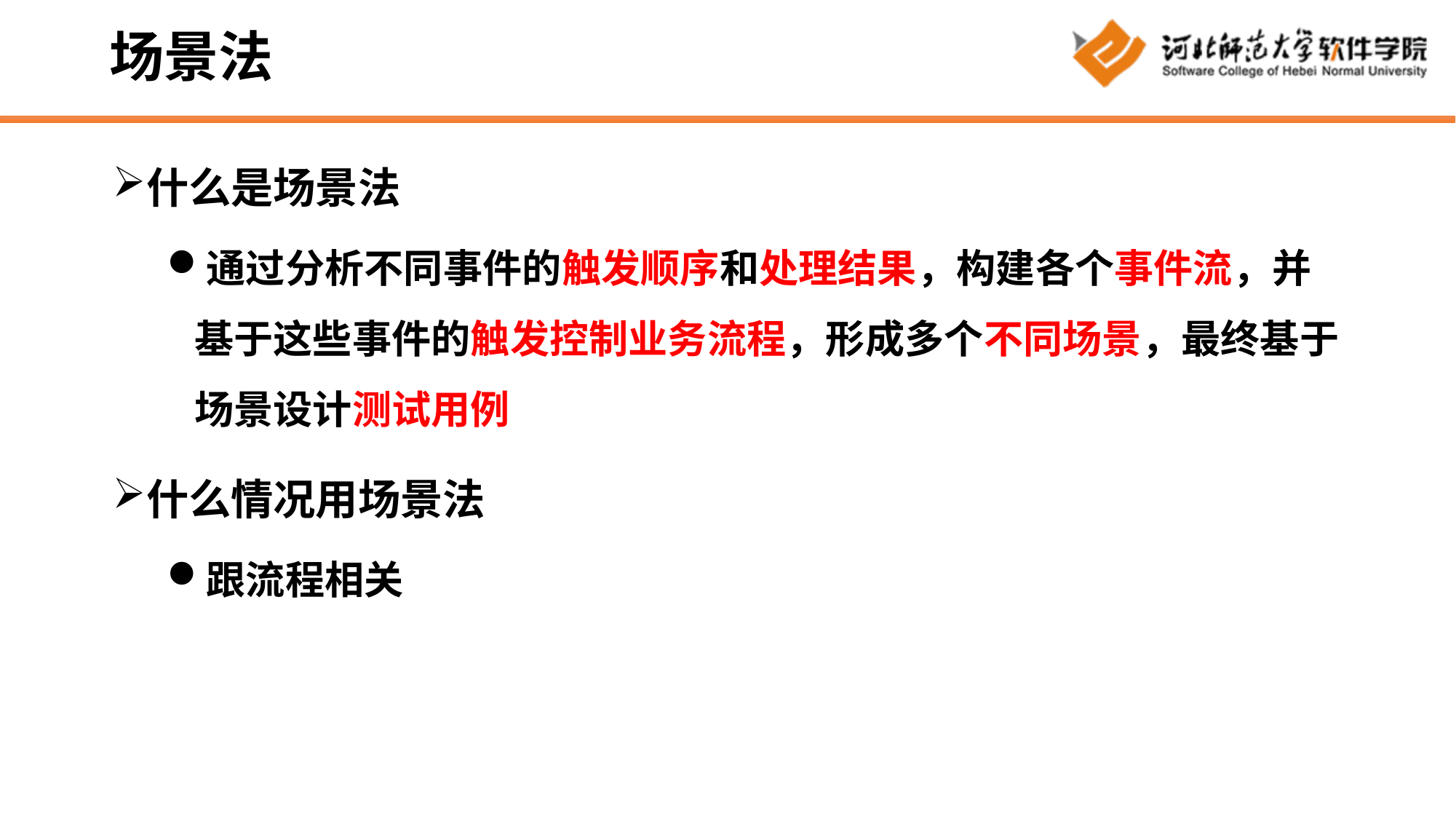

# 场景法
什么是场景法
通过分析不同事件的触发顺序和处理结果，构建各个事件流，并基于这些事件的触发控制业务流程，形成多个不同场景，最终基于场景设计测试用例
什么情况用场景法
跟流程相关